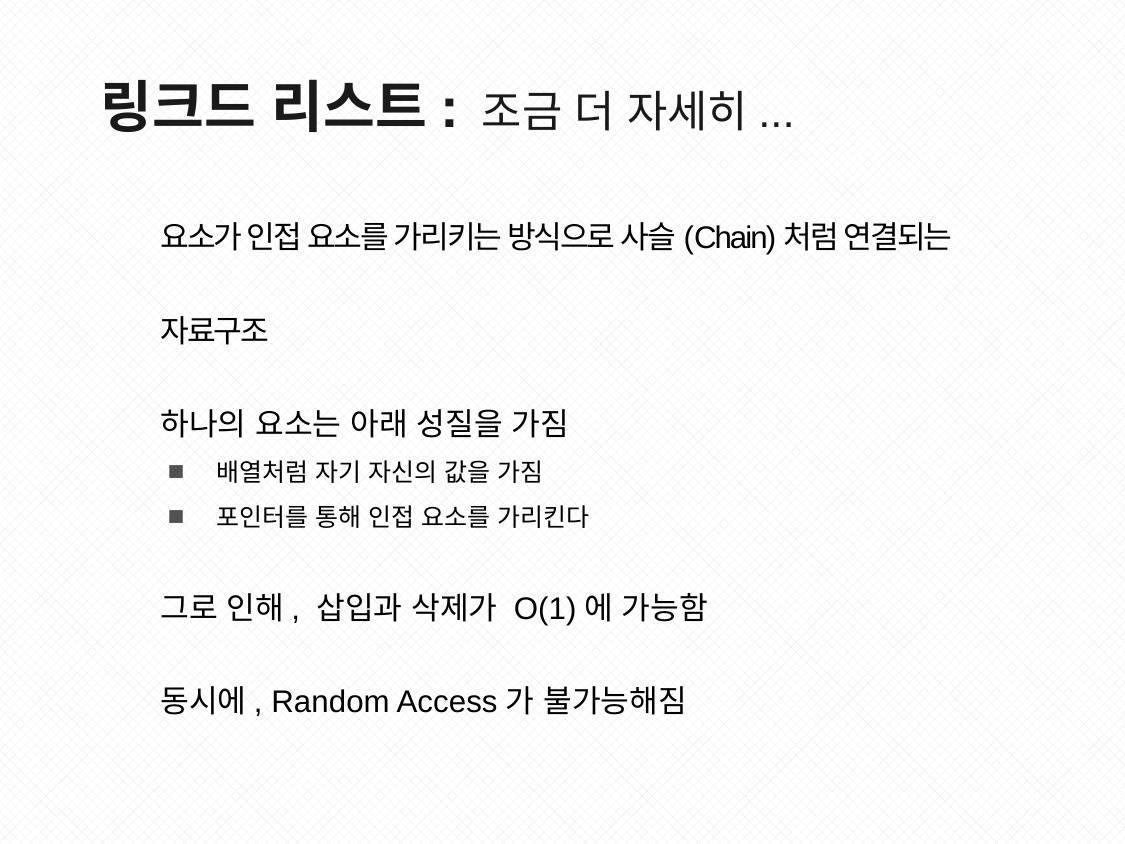

링크드 리스트: 조금 더 자세히...
요소가 인접 요소를 가리키는 방식으로 사슬(Chain)처럼 연결되는 자료구조
하나의 요소는 아래 성질을 가짐
배열처럼 자기 자신의 값을 가짐
포인터를 통해 인접 요소를 가리킨다
그로 인해, 삽입과 삭제가 O(1)에 가능함
동시에, Random Access가 불가능해짐